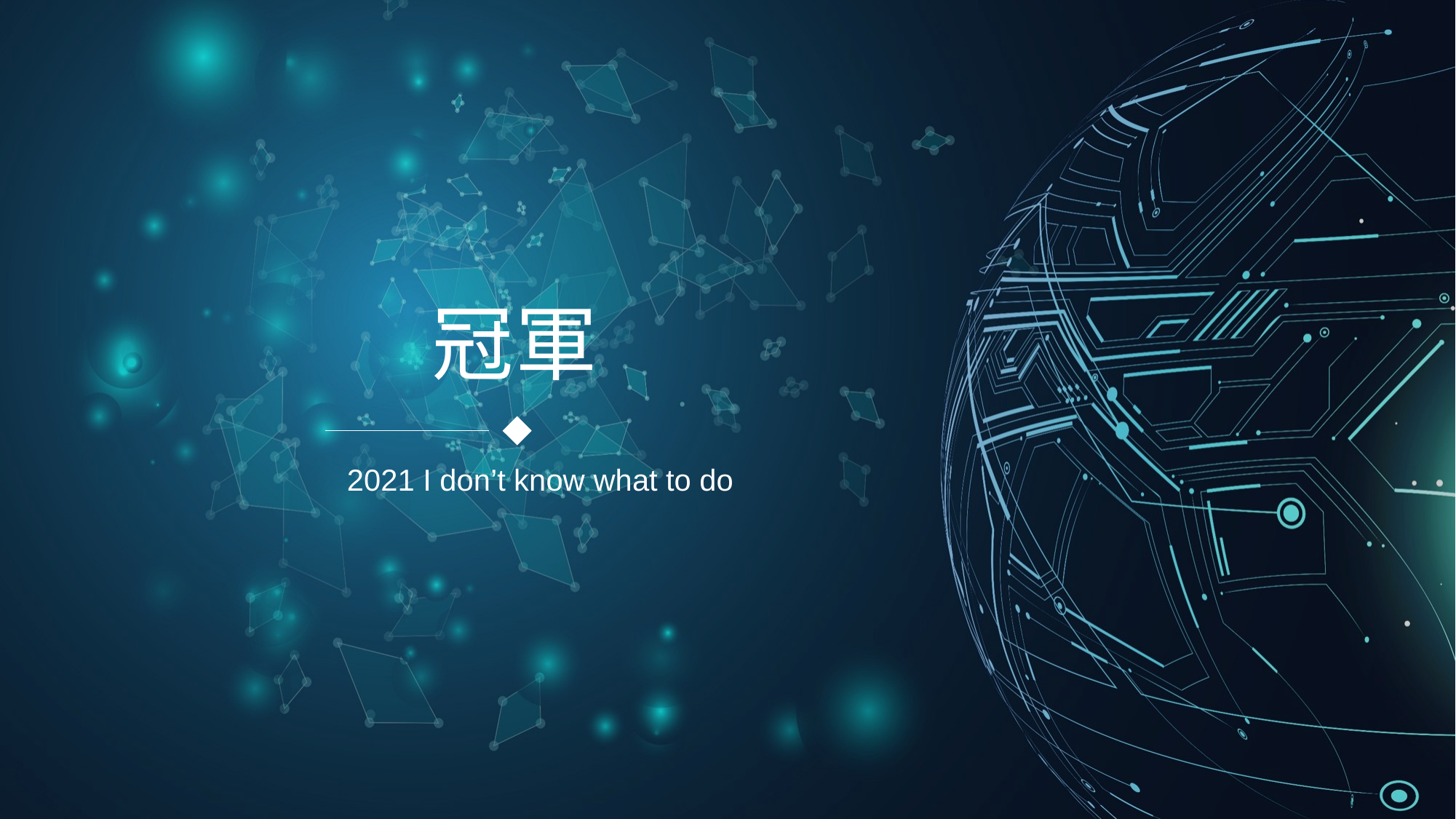

冠軍

2021 I don’t know what to do